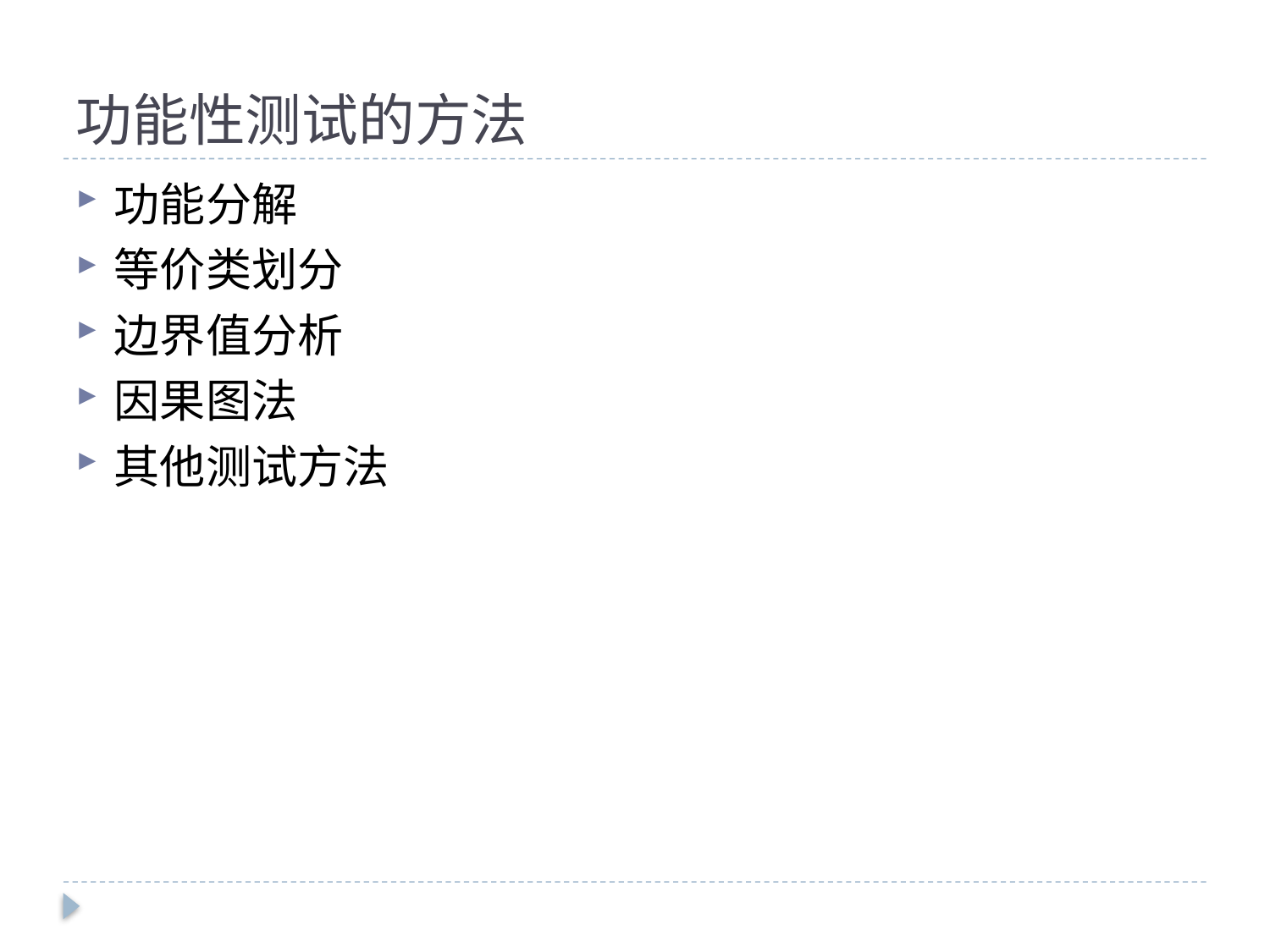

# 功能性测试的方法
功能分解
等价类划分
边界值分析
因果图法
其他测试方法